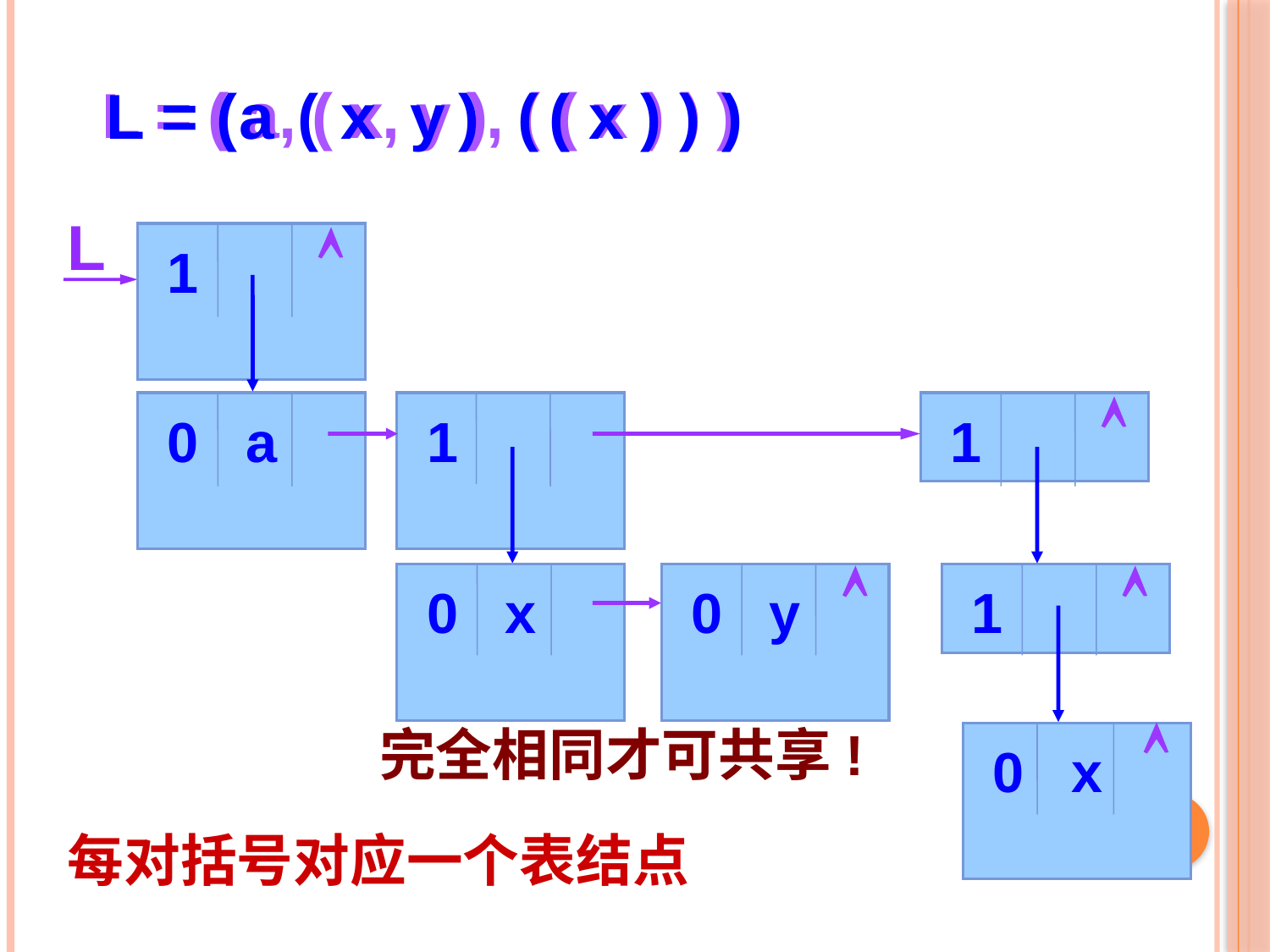

L = ( a, ( x, y ), ( ( x ) ) )
L = (                            )
(        )
a
x
y
(        )
(    )
x
L
∧
 1

 0   a

∧
 1

 1

 0   x

∧

 1
∧

 0   y

∧
 0   x

完全相同才可共享!
每对括号对应一个表结点